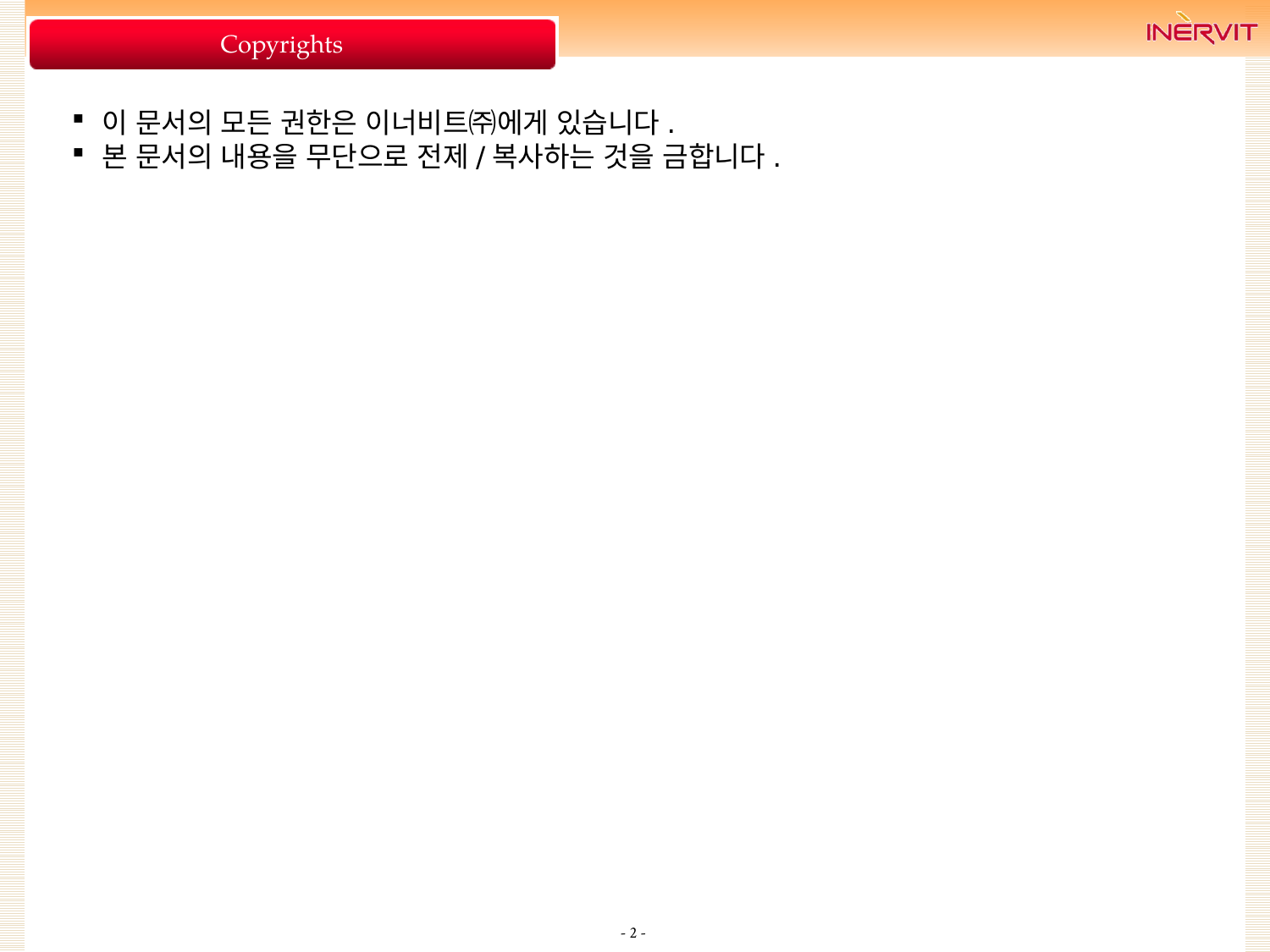

# Copyrights
이 문서의 모든 권한은 이너비트㈜에게 있습니다.
본 문서의 내용을 무단으로 전제/복사하는 것을 금합니다.

- 2 -